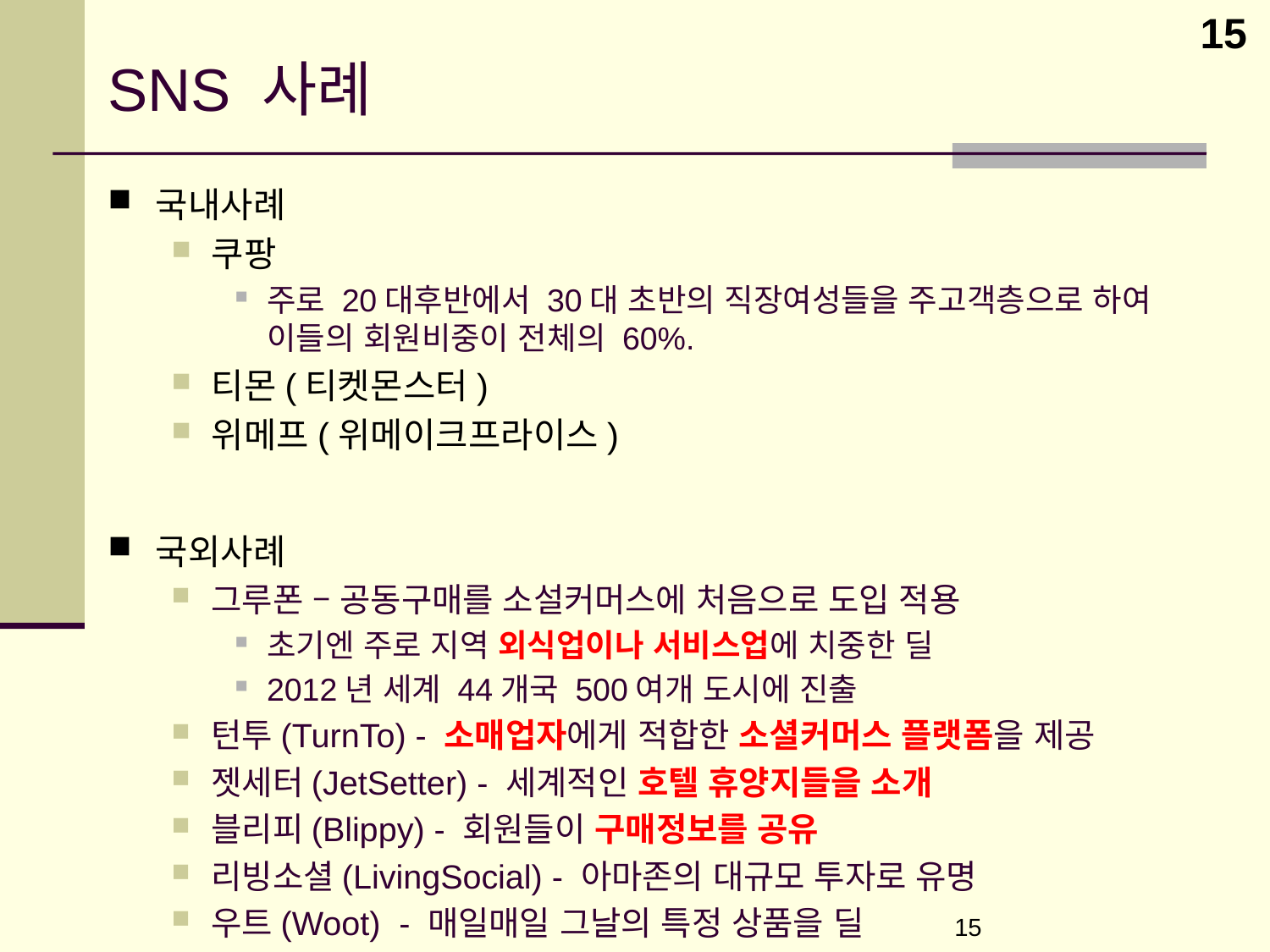

# SNS 사례
국내사례
쿠팡
주로 20대후반에서 30대 초반의 직장여성들을 주고객층으로 하여 이들의 회원비중이 전체의 60%.
티몬(티켓몬스터)
위메프(위메이크프라이스)

국외사례
그루폰 – 공동구매를 소설커머스에 처음으로 도입 적용
초기엔 주로 지역 외식업이나 서비스업에 치중한 딜
2012년 세계 44개국 500여개 도시에 진출
턴투(TurnTo) - 소매업자에게 적합한 소셜커머스 플랫폼을 제공
젯세터(JetSetter) - 세계적인 호텔 휴양지들을 소개
블리피(Blippy) - 회원들이 구매정보를 공유
리빙소셜(LivingSocial) - 아마존의 대규모 투자로 유명
우트(Woot)  - 매일매일 그날의 특정 상품을 딜
15